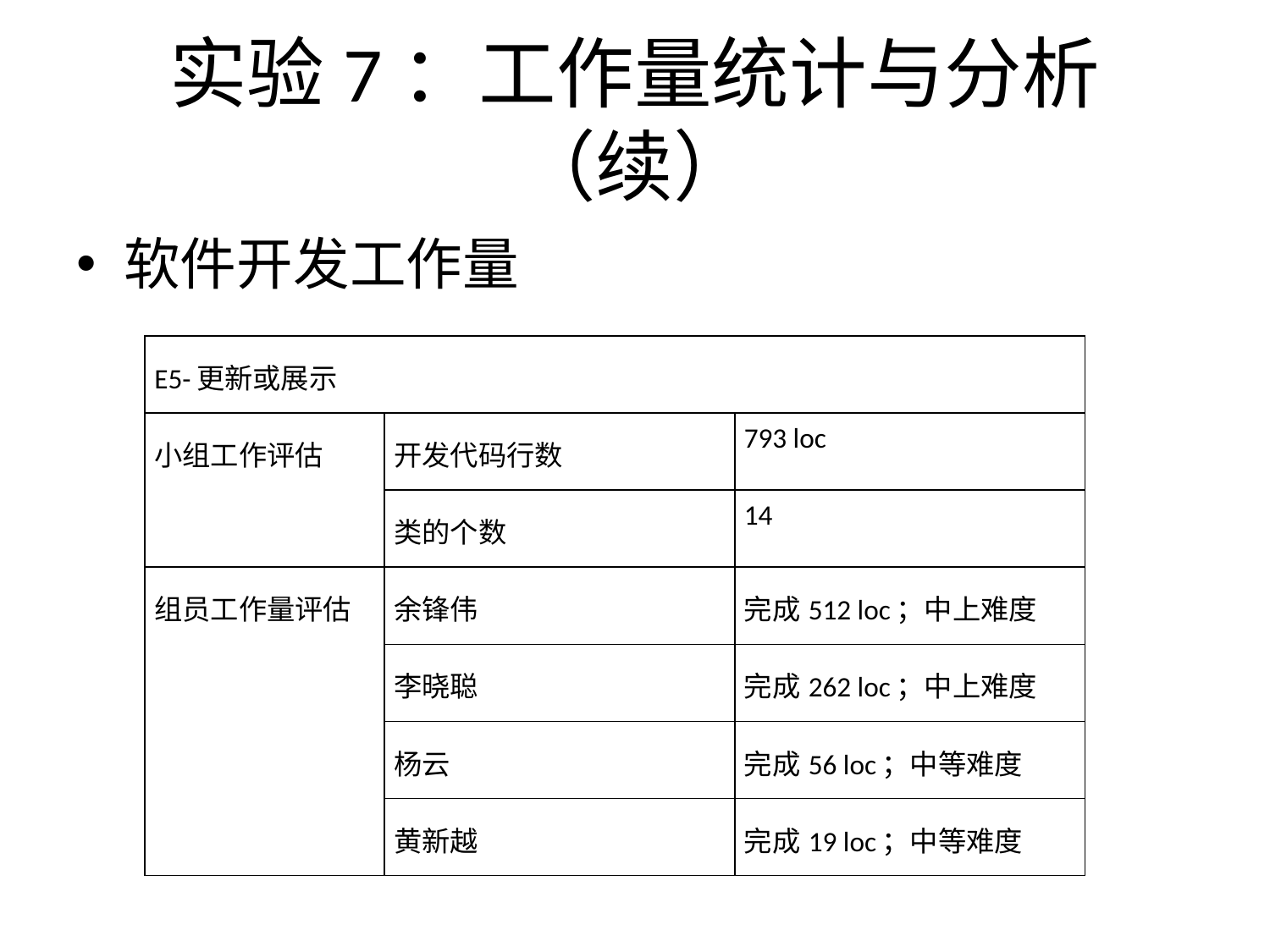

# 实验7：工作量统计与分析（续）
软件开发工作量
| E5-更新或展示 |  |  |
| --- | --- | --- |
| 小组工作评估 | 开发代码行数 | 793 loc |
|  | 类的个数 | 14 |
| 组员工作量评估 | 余锋伟 | 完成512 loc；中上难度 |
|  | 李晓聪 | 完成262 loc；中上难度 |
|  | 杨云 | 完成56 loc；中等难度 |
|  | 黄新越 | 完成19 loc；中等难度 |